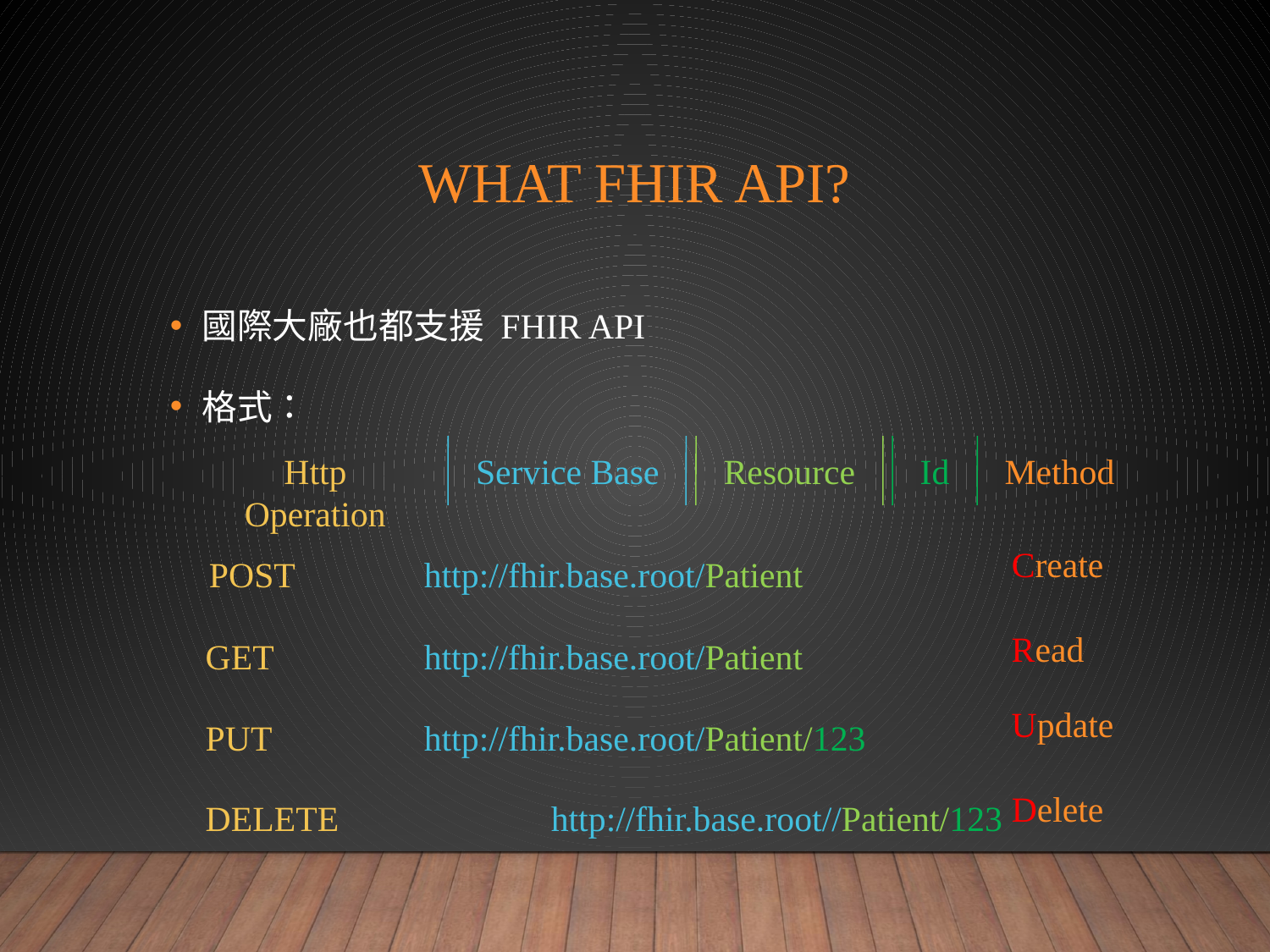

# What FHIR API?
國際大廠也都支援 FHIR API
格式：

    POST		http://fhir.base.root/Patient
    GET 		http://fhir.base.root/Patient
    PUT 		http://fhir.base.root/Patient/123
    DELETE 		http://fhir.base.root//Patient/123

Service Base
Resource
Id
Http Operation
Method
Create
Read
Update
Delete